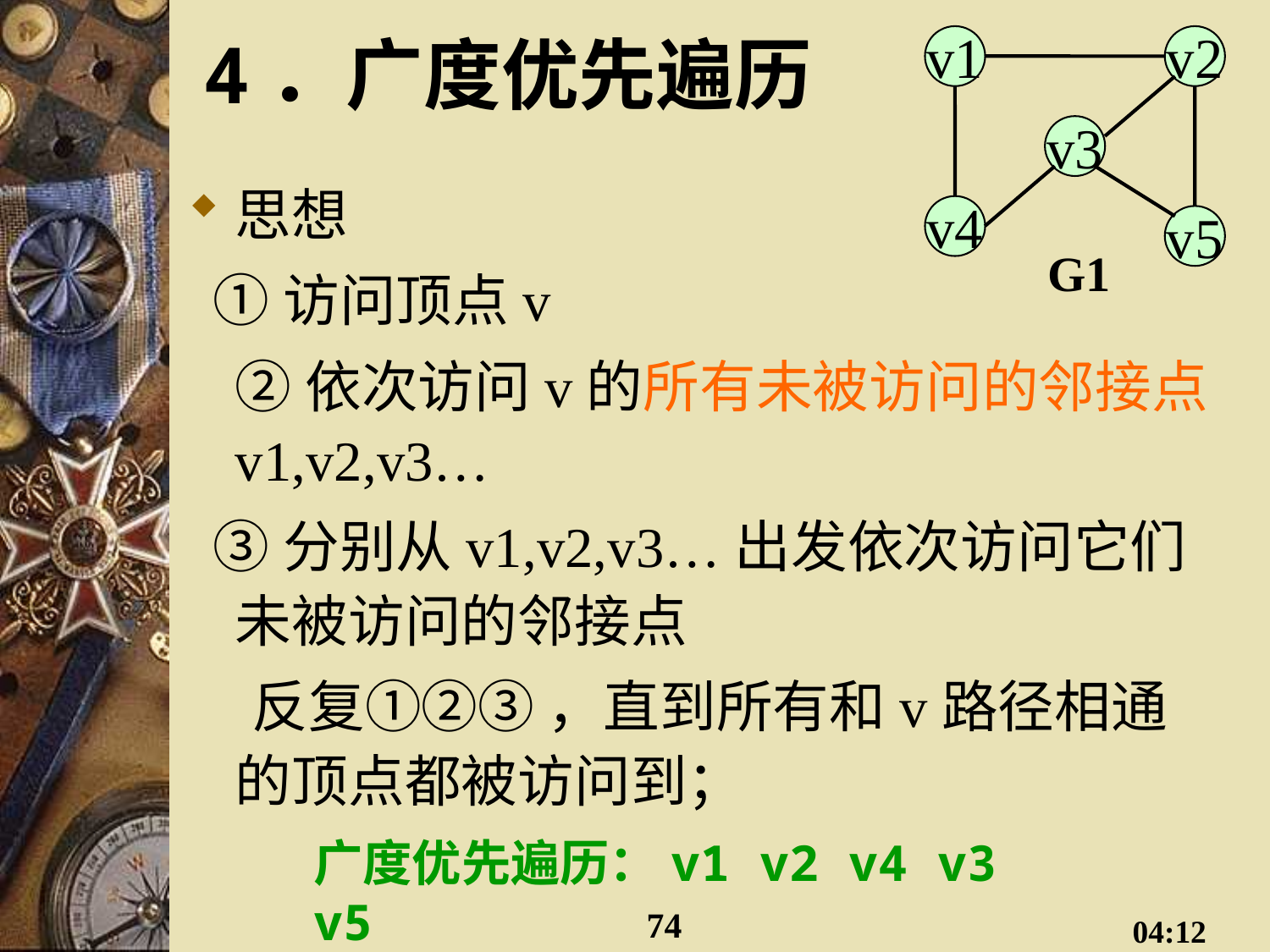

# 4．广度优先遍历
v1
v2

v3

v4
v5
G1
思想
  ①访问顶点v
 	②依次访问v的所有未被访问的邻接点v1,v2,v3…
  ③分别从v1,v2,v3…出发依次访问它们未被访问的邻接点
    反复①②③ ，直到所有和v路径相通的顶点都被访问到；
广度优先遍历：v1 v2 v4 v3 v5